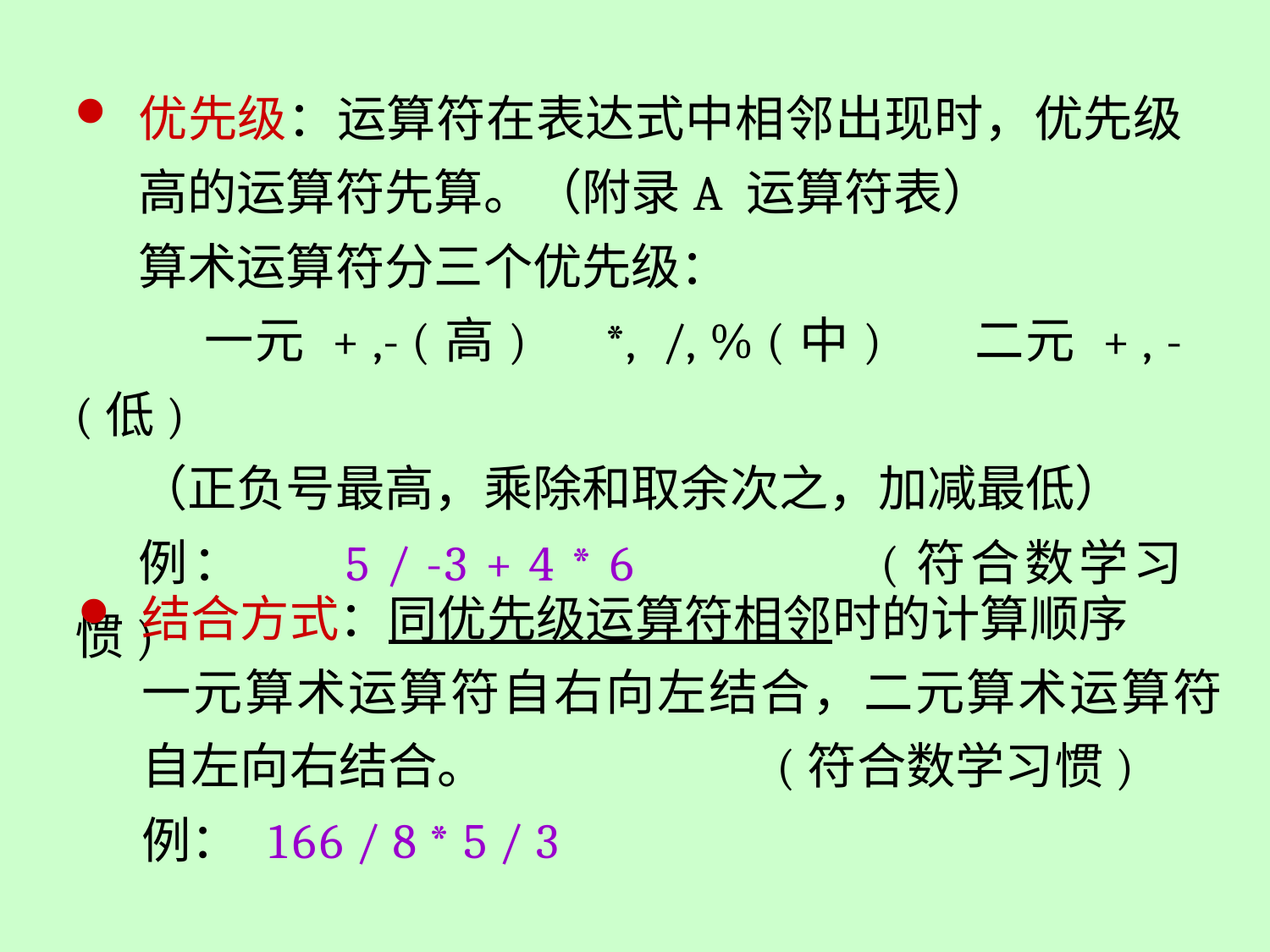

优先级：运算符在表达式中相邻出现时，优先级高的运算符先算。（附录A 运算符表）
算术运算符分三个优先级：
	一元 + ,- (高)      *,  /, % (中)      二元 + , - (低)
（正负号最高，乘除和取余次之，加减最低）
例：	5 / -3 + 4 * 6		(符合数学习惯)
结合方式：同优先级运算符相邻时的计算顺序
一元算术运算符自右向左结合，二元算术运算符自左向右结合。  			(符合数学习惯)
例： 166 / 8 * 5 / 3
31